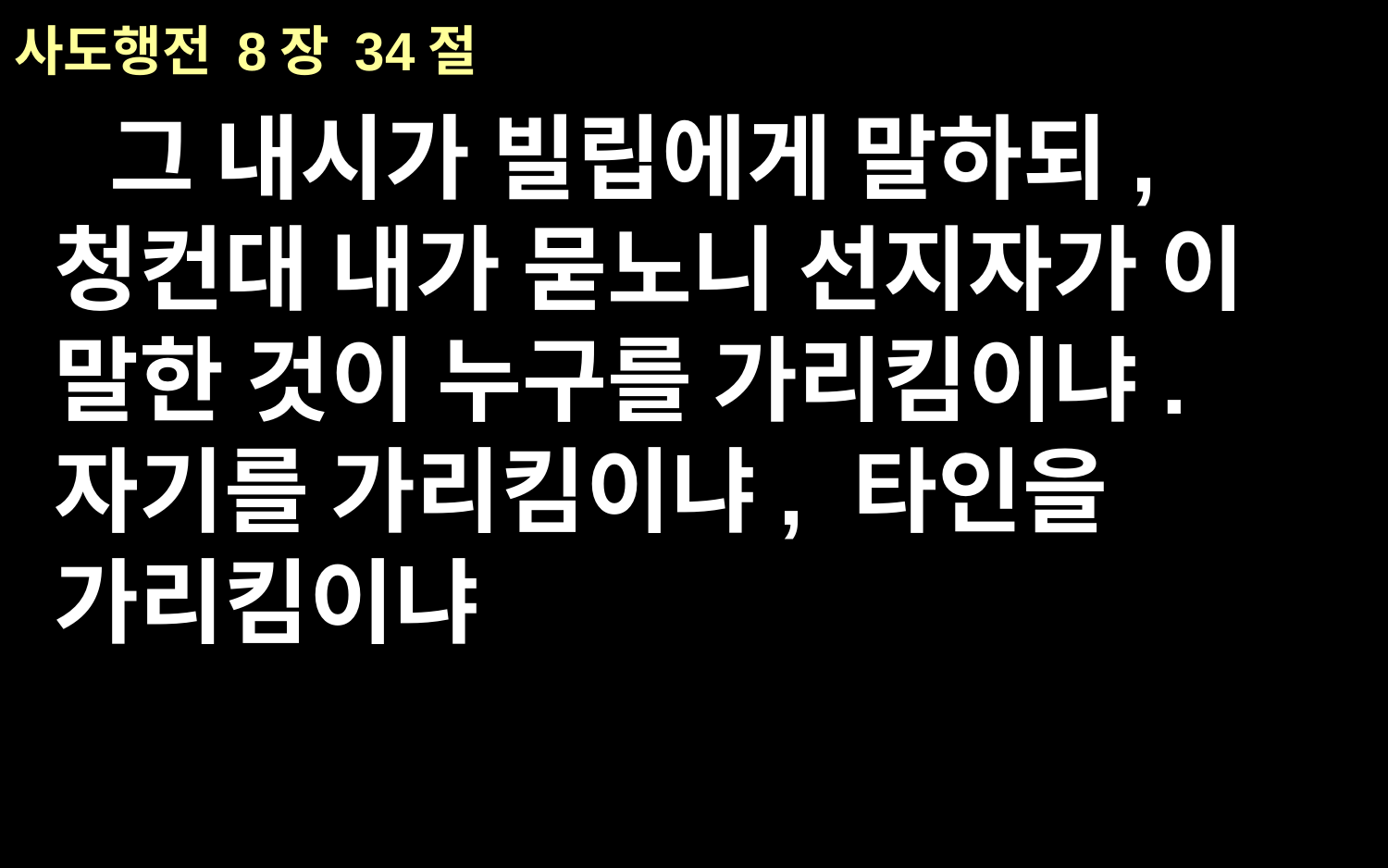

# 사도행전 8장 34절
그 내시가 빌립에게 말하되, 청컨대 내가 묻노니 선지자가 이 말한 것이 누구를 가리킴이냐. 자기를 가리킴이냐, 타인을 가리킴이냐